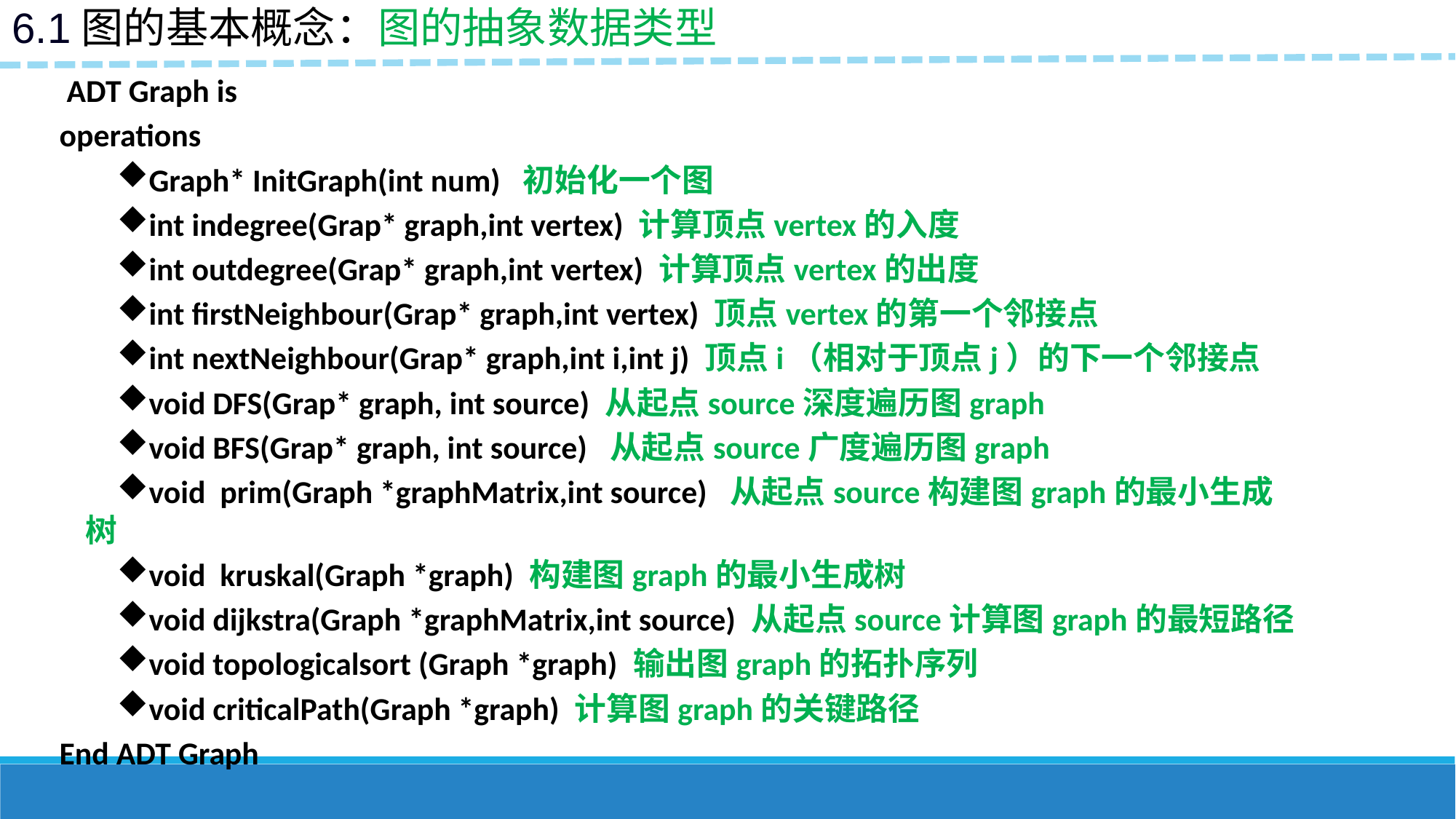

6.1图的基本概念：图的抽象数据类型
 ADT Graph is
operations
Graph* InitGraph(int num)  初始化一个图
int indegree(Grap* graph,int vertex) 计算顶点vertex的入度
int outdegree(Grap* graph,int vertex) 计算顶点vertex的出度
int firstNeighbour(Grap* graph,int vertex) 顶点vertex的第一个邻接点
int nextNeighbour(Grap* graph,int i,int j) 顶点i（相对于顶点j）的下一个邻接点
void DFS(Grap* graph, int source) 从起点source深度遍历图graph
void BFS(Grap* graph, int source)  从起点source广度遍历图graph
void  prim(Graph *graphMatrix,int source)  从起点source构建图graph的最小生成树
void  kruskal(Graph *graph) 构建图graph的最小生成树
void dijkstra(Graph *graphMatrix,int source) 从起点source计算图graph的最短路径
void topologicalsort (Graph *graph) 输出图graph的拓扑序列
void criticalPath(Graph *graph) 计算图graph的关键路径
End ADT Graph